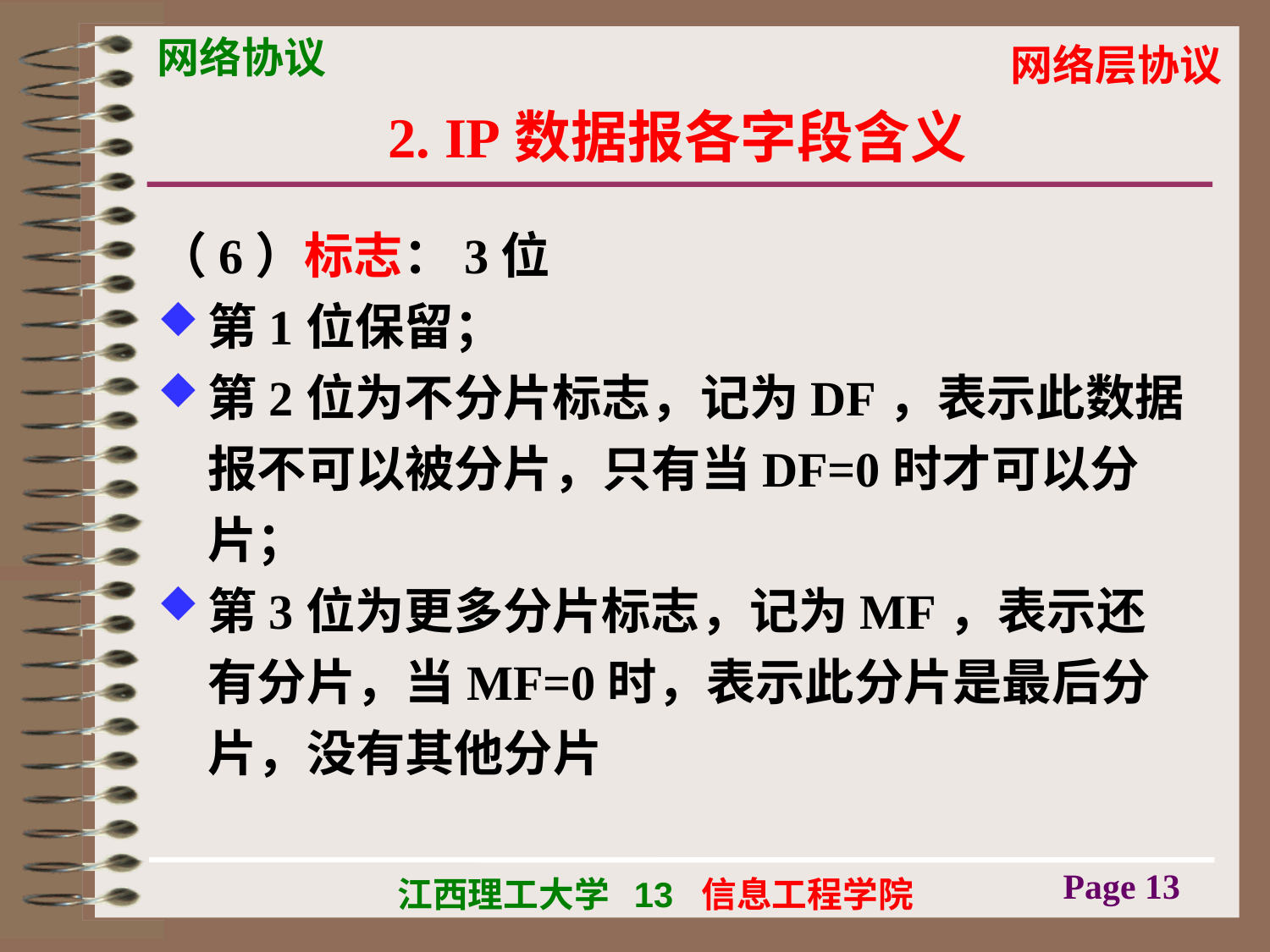

# 2. IP数据报各字段含义
（6）标志：3位
第1位保留；
第2位为不分片标志，记为DF，表示此数据报不可以被分片，只有当DF=0时才可以分片；
第3位为更多分片标志，记为MF，表示还有分片，当MF=0时，表示此分片是最后分片，没有其他分片
Page 13